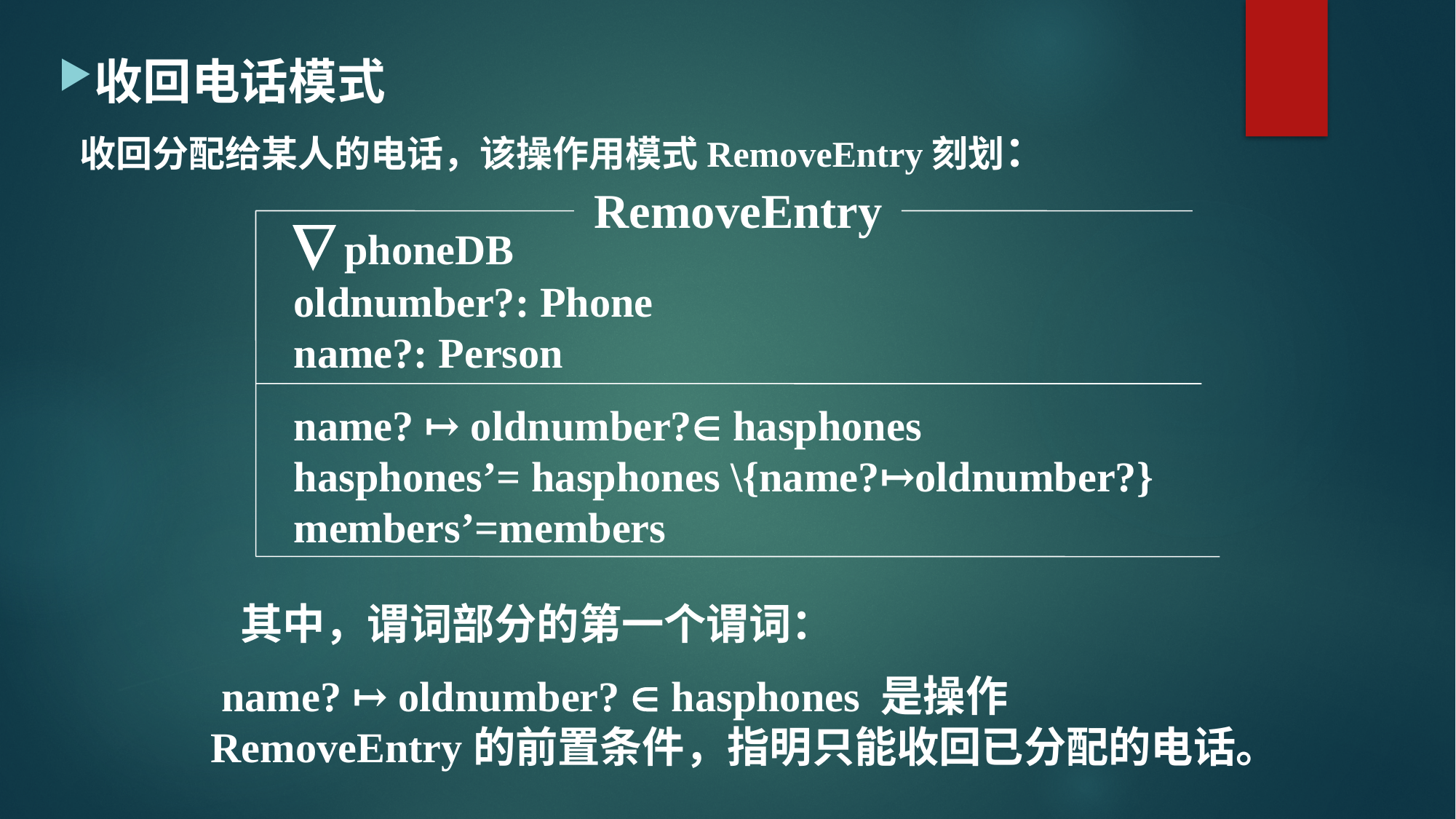

收回电话模式
  收回分配给某人的电话，该操作用模式RemoveEntry刻划：
RemoveEntry

∇ phoneDB
oldnumber?: Phone
name?: Person

name? ↦ oldnumber?∈ hasphones
hasphones’= hasphones \{name?↦oldnumber?}
members’=members

  其中，谓词部分的第一个谓词：
 name? ↦ oldnumber? ∈ hasphones 是操作RemoveEntry的前置条件，指明只能收回已分配的电话。